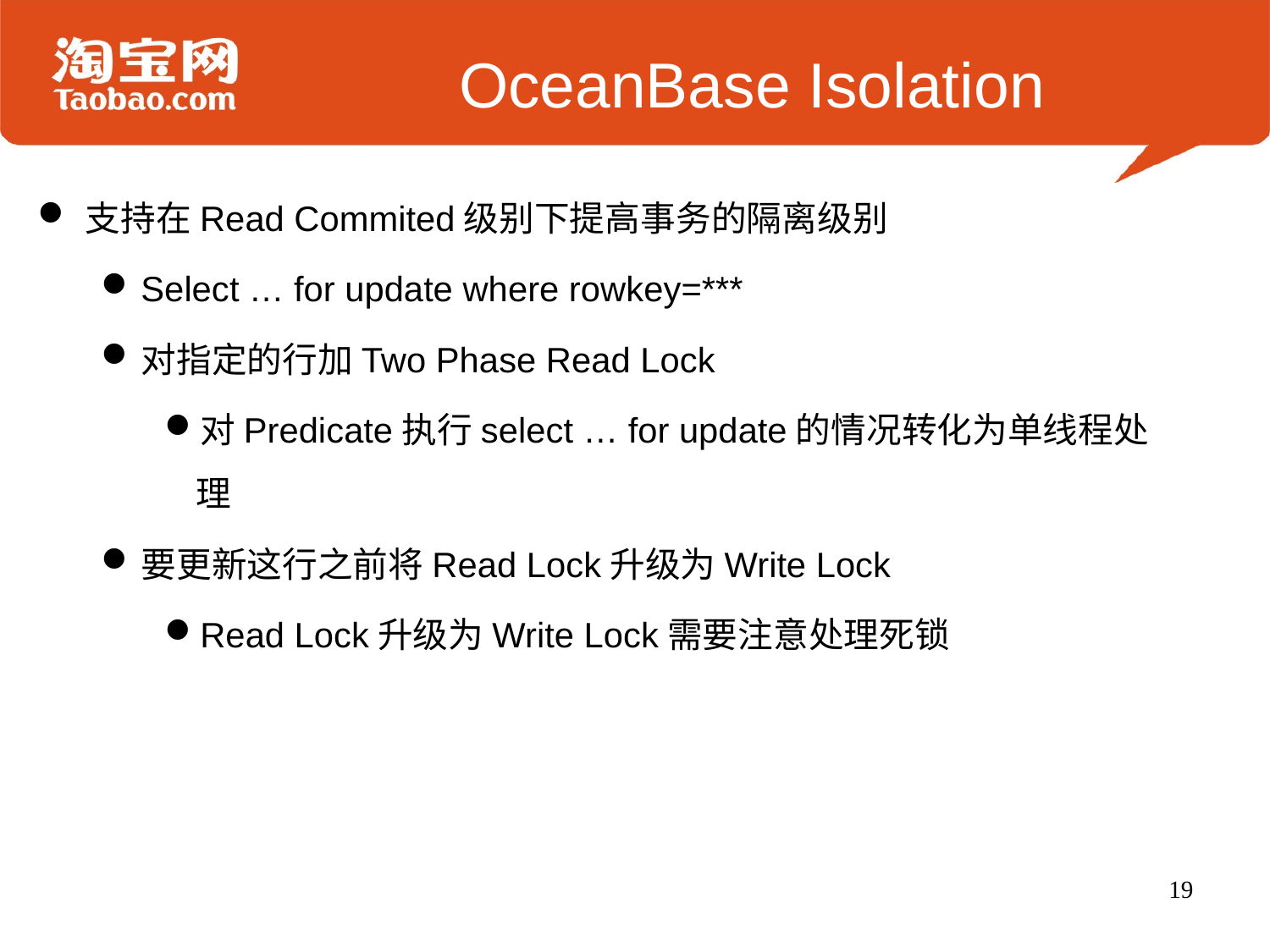

# OceanBase Isolation
支持在Read Commited级别下提高事务的隔离级别
Select … for update where rowkey=***
对指定的行加Two Phase Read Lock
对Predicate执行select … for update的情况转化为单线程处理
要更新这行之前将Read Lock升级为Write Lock
Read Lock升级为Write Lock需要注意处理死锁
19